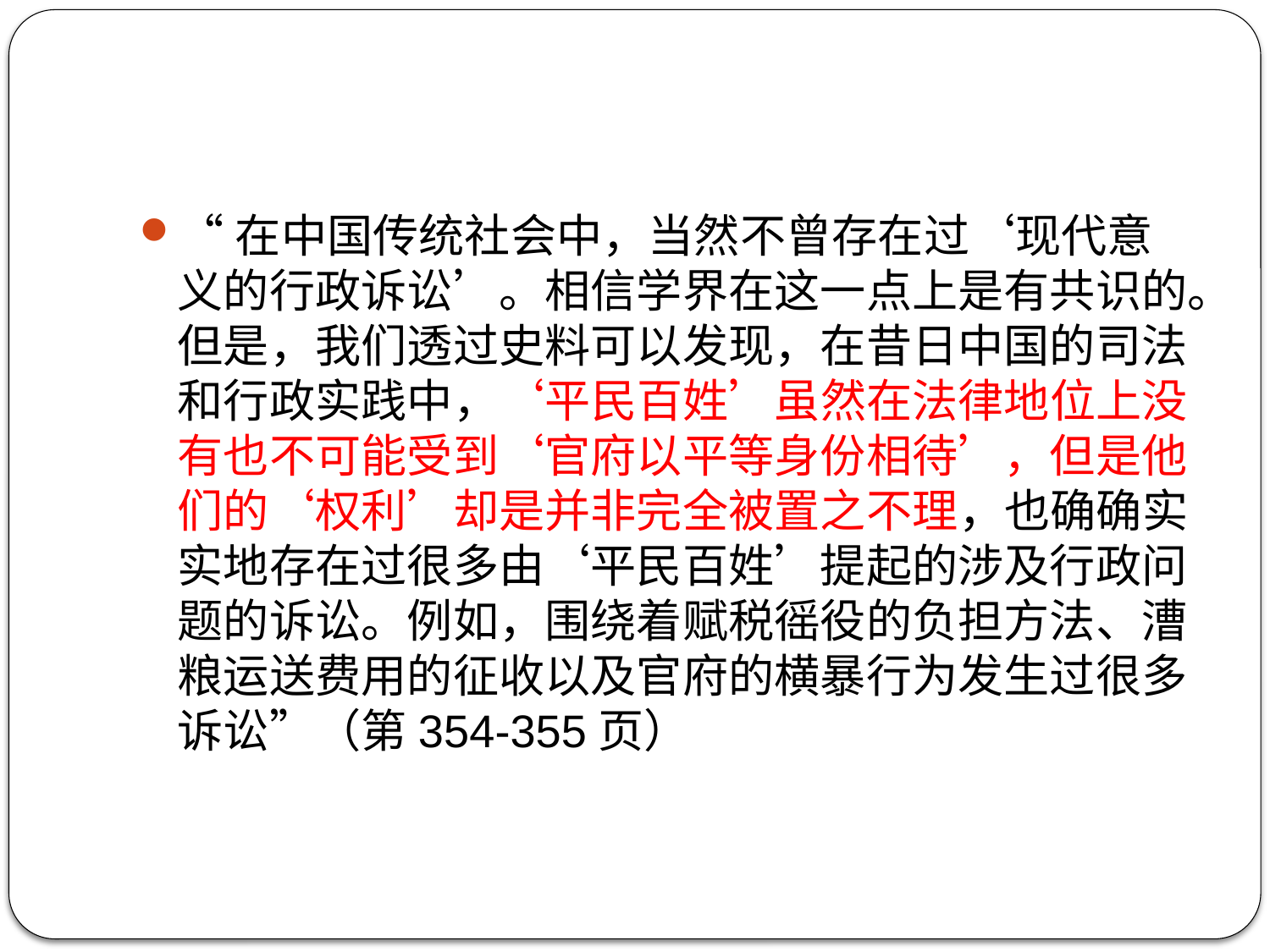

#
“在中国传统社会中，当然不曾存在过‘现代意义的行政诉讼’。相信学界在这一点上是有共识的。但是，我们透过史料可以发现，在昔日中国的司法和行政实践中，‘平民百姓’虽然在法律地位上没有也不可能受到‘官府以平等身份相待’，但是他们的‘权利’却是并非完全被置之不理，也确确实实地存在过很多由‘平民百姓’提起的涉及行政问题的诉讼。例如，围绕着赋税徭役的负担方法、漕粮运送费用的征收以及官府的横暴行为发生过很多诉讼”（第354-355页）